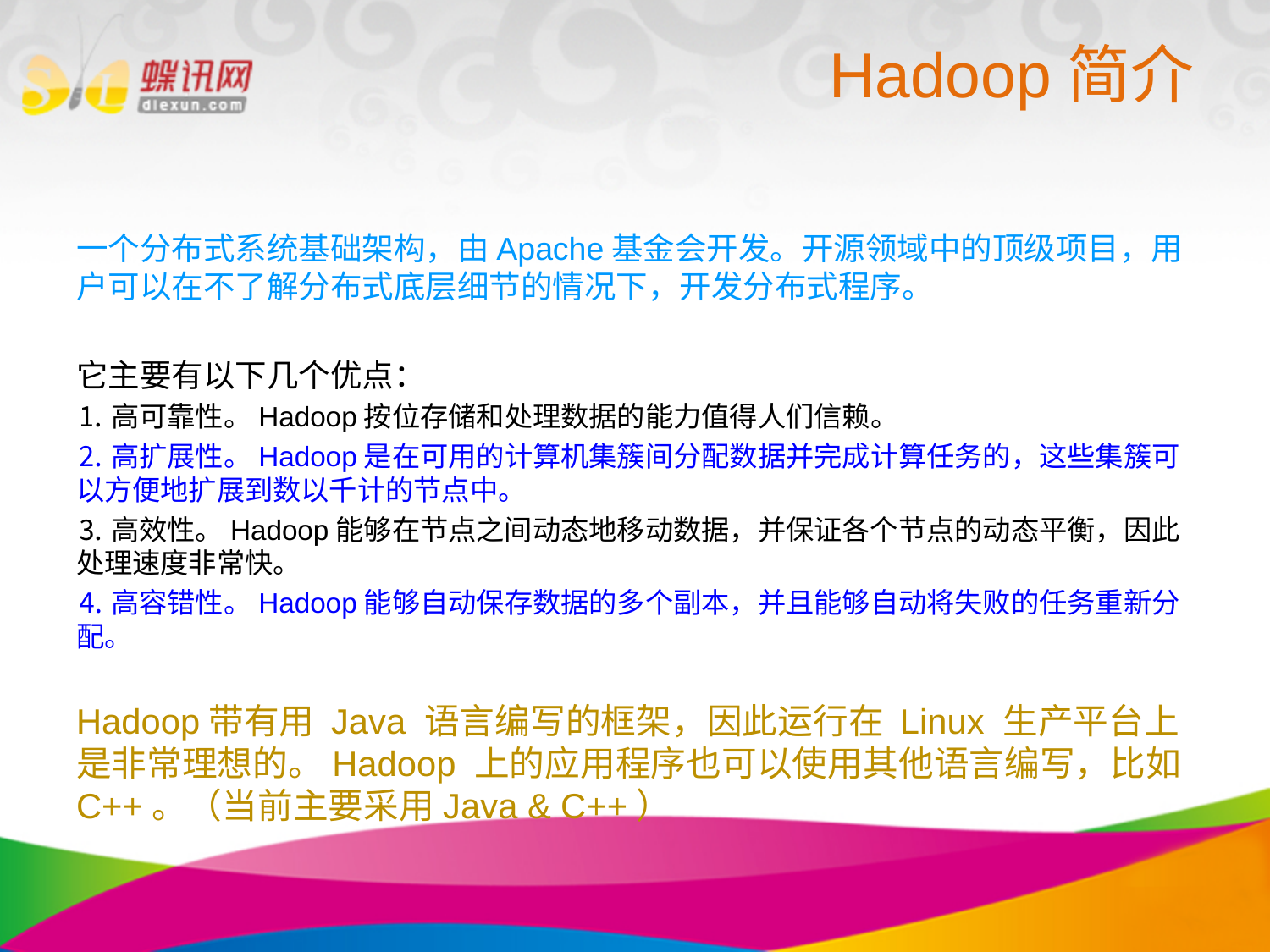

一个分布式系统基础架构，由Apache基金会开发。开源领域中的顶级项目，用户可以在不了解分布式底层细节的情况下，开发分布式程序。

它主要有以下几个优点：
⒈高可靠性。Hadoop按位存储和处理数据的能力值得人们信赖。
⒉高扩展性。Hadoop是在可用的计算机集簇间分配数据并完成计算任务的，这些集簇可以方便地扩展到数以千计的节点中。
⒊高效性。Hadoop能够在节点之间动态地移动数据，并保证各个节点的动态平衡，因此处理速度非常快。
⒋高容错性。Hadoop能够自动保存数据的多个副本，并且能够自动将失败的任务重新分配。

Hadoop带有用 Java 语言编写的框架，因此运行在 Linux 生产平台上是非常理想的。Hadoop 上的应用程序也可以使用其他语言编写，比如 C++。（当前主要采用Java & C++）
Hadoop简介